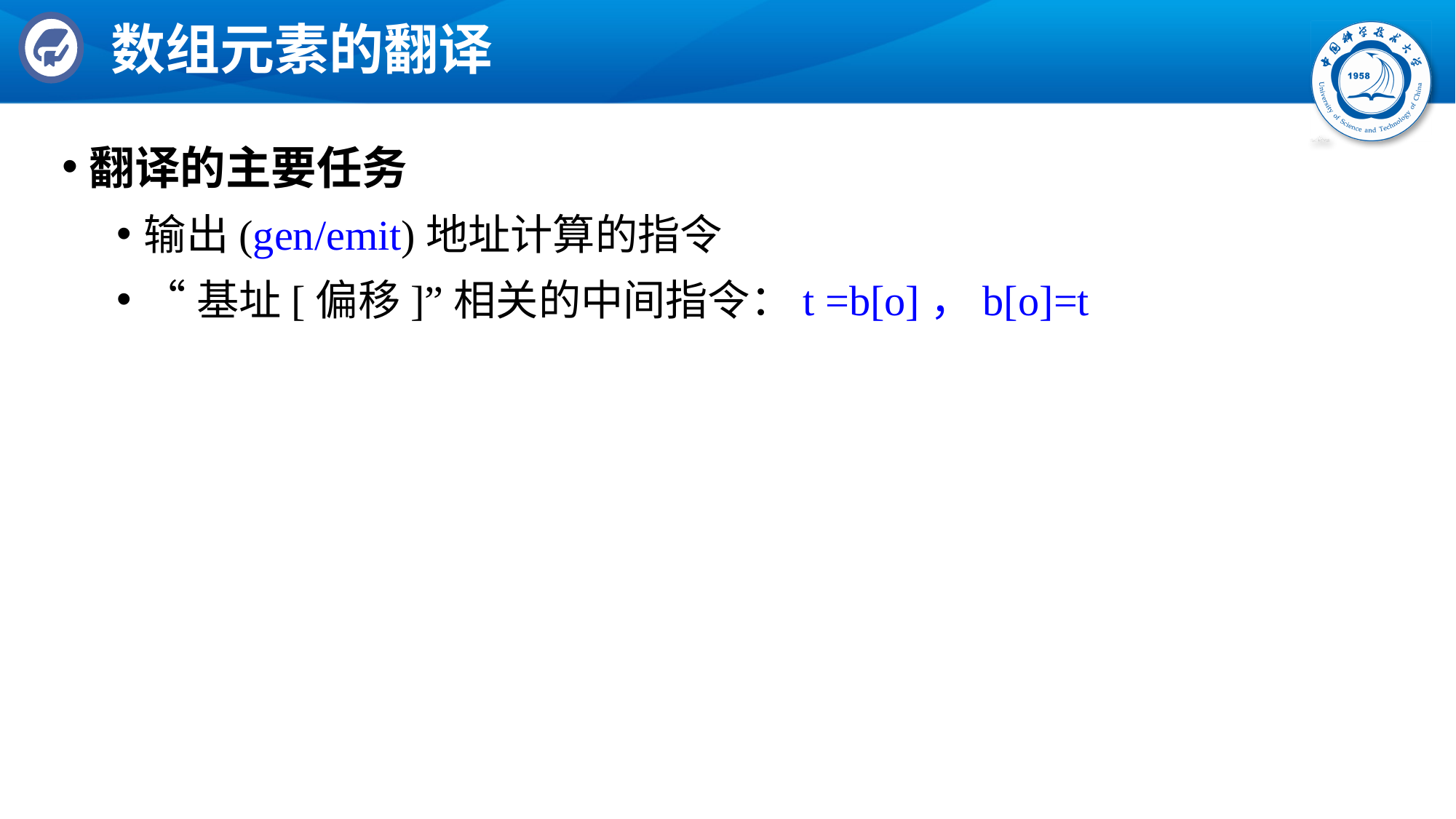

# 数组元素的翻译
翻译的主要任务
输出(gen/emit)地址计算的指令
“基址[偏移]”相关的中间指令：t =b[o]，b[o]=t